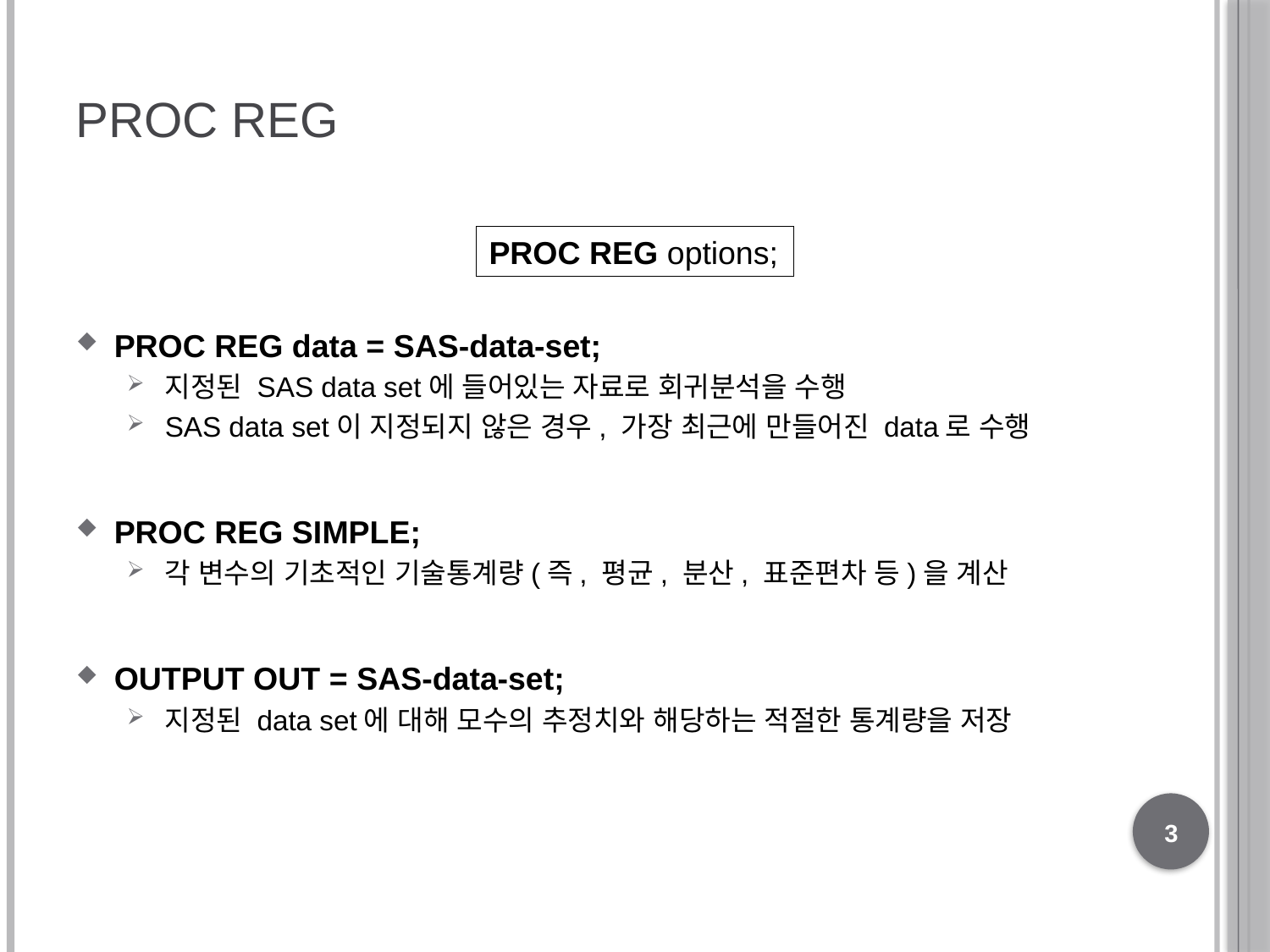

# PROC REG

PROC REG data = SAS-data-set;
지정된 SAS data set에 들어있는 자료로 회귀분석을 수행
SAS data set이 지정되지 않은 경우, 가장 최근에 만들어진 data로 수행

PROC REG SIMPLE;
각 변수의 기초적인 기술통계량(즉, 평균, 분산, 표준편차 등)을 계산

OUTPUT OUT = SAS-data-set;
지정된 data set에 대해 모수의 추정치와 해당하는 적절한 통계량을 저장

PROC REG options;
3